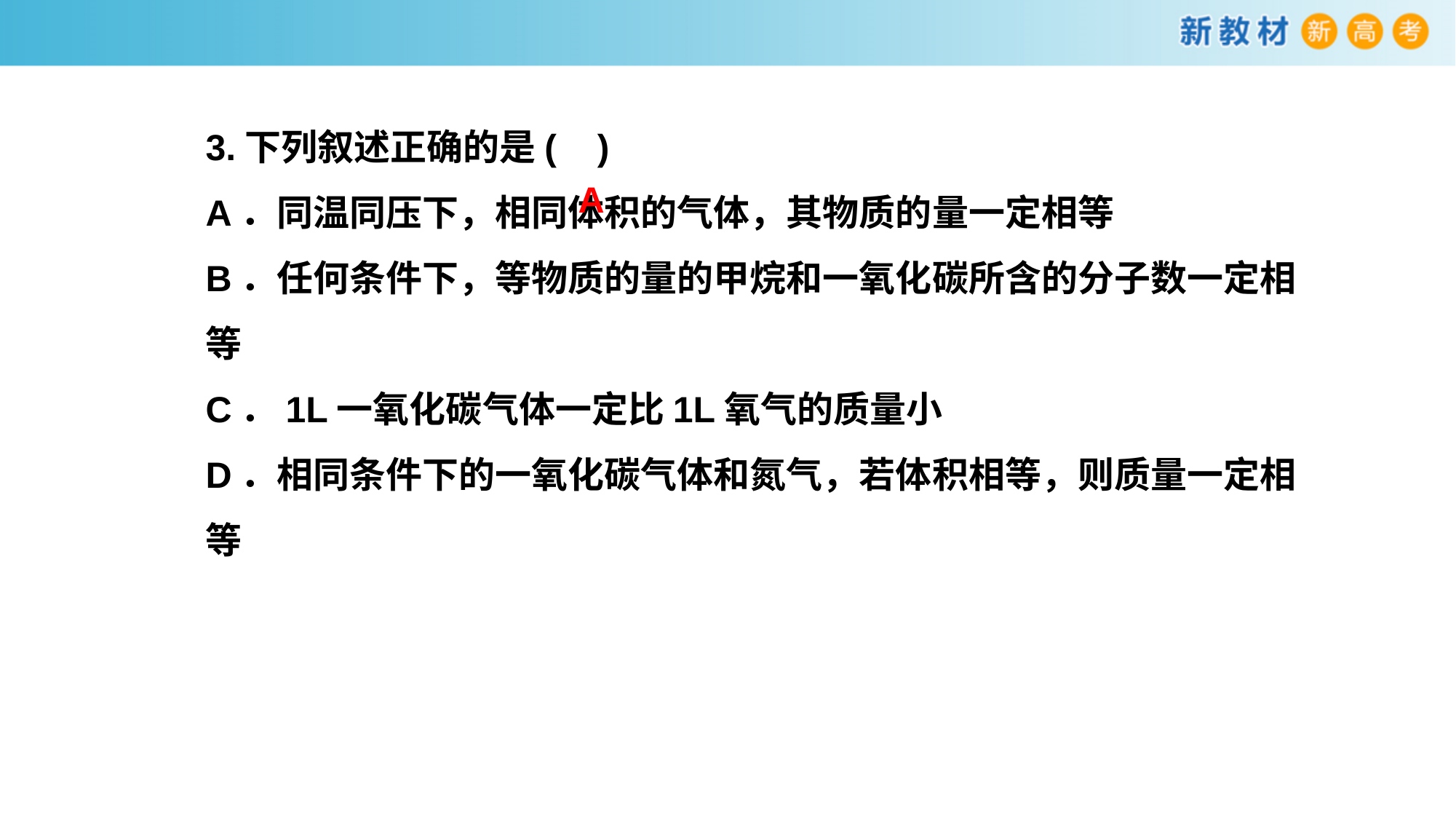

3.下列叙述正确的是(    )
A．同温同压下，相同体积的气体，其物质的量一定相等
B．任何条件下，等物质的量的甲烷和一氧化碳所含的分子数一定相等
C．1L一氧化碳气体一定比1L氧气的质量小
D．相同条件下的一氧化碳气体和氮气，若体积相等，则质量一定相等
A